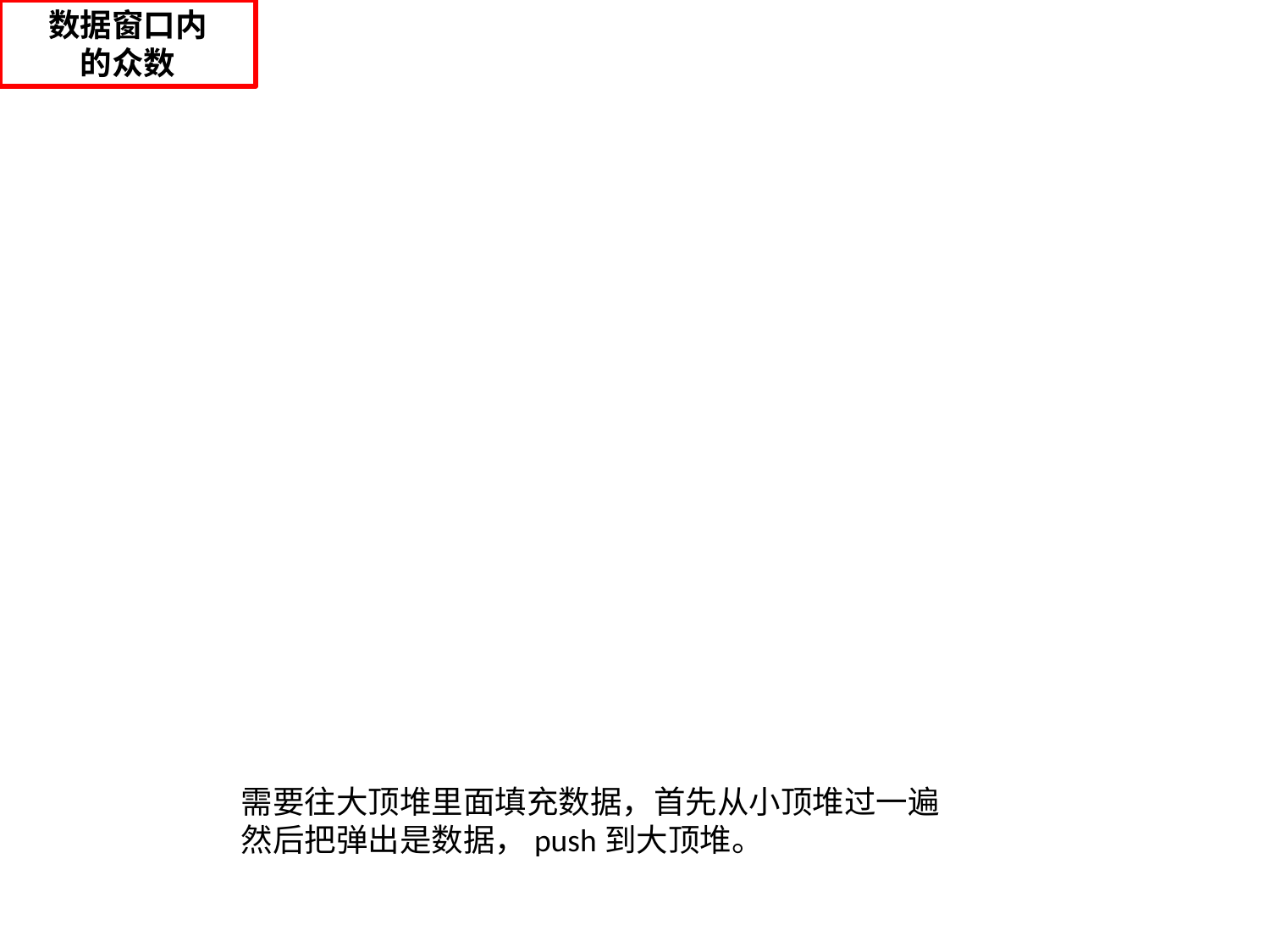

数据窗口内
的众数
需要往大顶堆里面填充数据，首先从小顶堆过一遍
然后把弹出是数据，push到大顶堆。